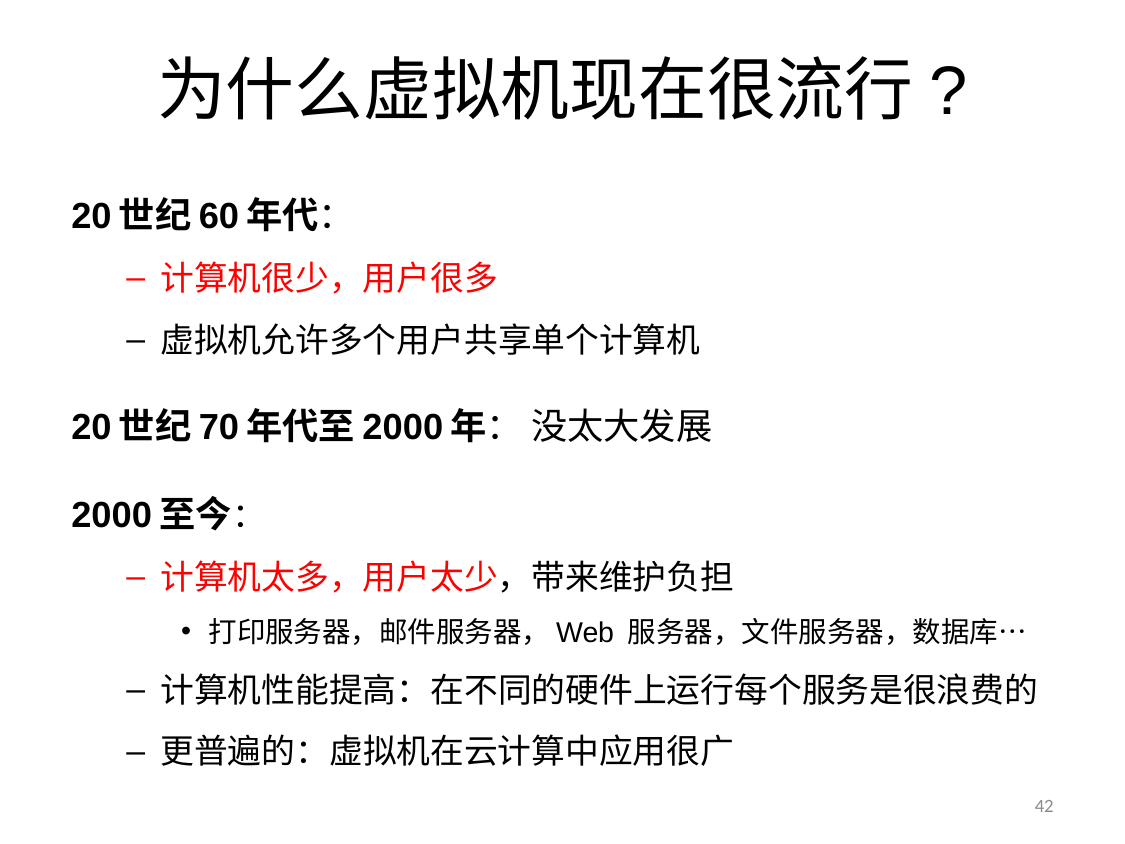

# 为什么虚拟机现在很流行?
20世纪60年代：
计算机很少，用户很多
虚拟机允许多个用户共享单个计算机
20世纪70年代至2000年： 没太大发展
2000至今：
计算机太多，用户太少，带来维护负担
打印服务器，邮件服务器，Web 服务器，文件服务器，数据库…
计算机性能提高：在不同的硬件上运行每个服务是很浪费的
更普遍的：虚拟机在云计算中应用很广
42